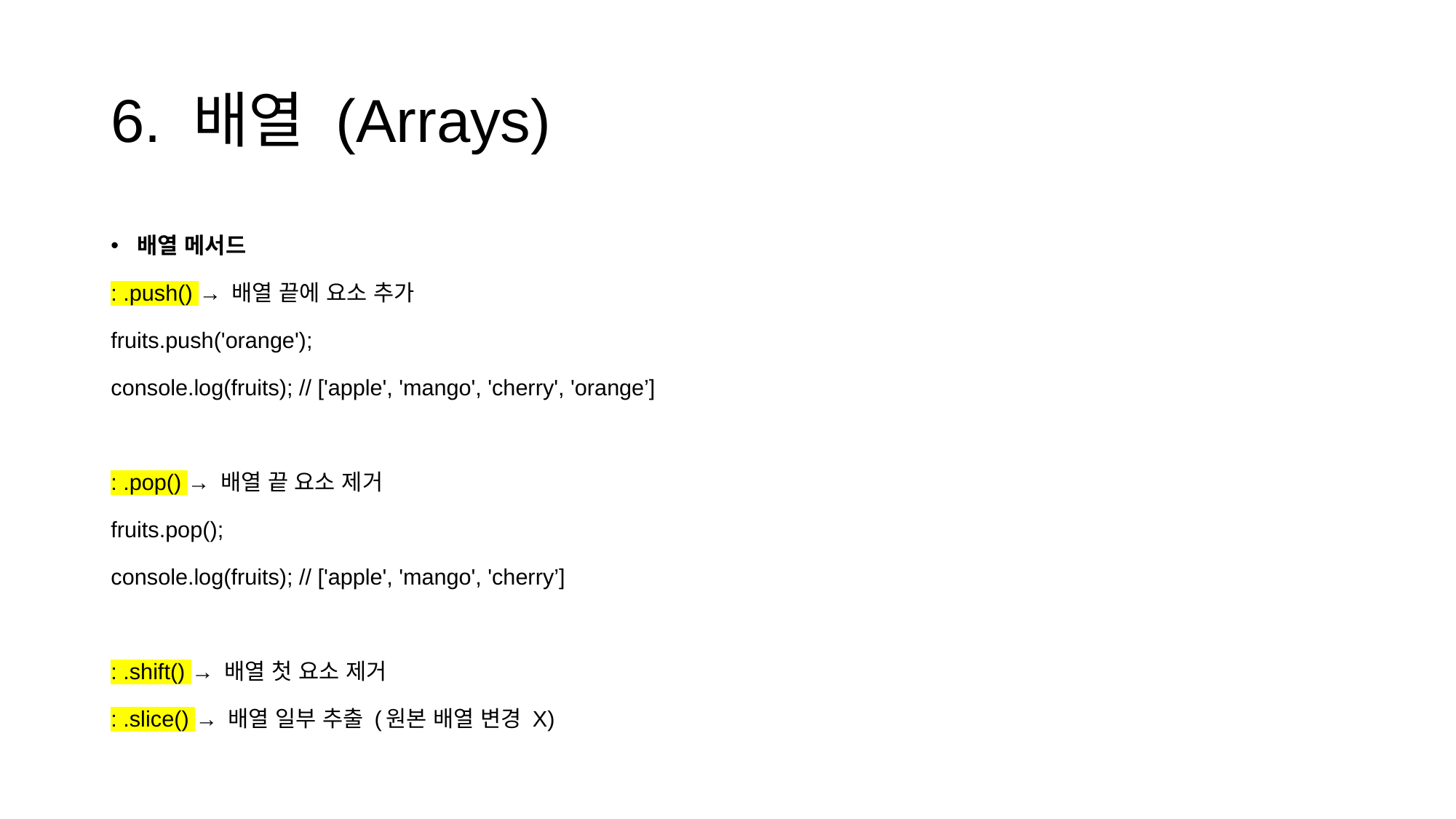

# 6. 배열 (Arrays)
배열 메서드
: .push() → 배열 끝에 요소 추가
fruits.push('orange');
console.log(fruits); // ['apple', 'mango', 'cherry', 'orange’]

: .pop() → 배열 끝 요소 제거
fruits.pop();
console.log(fruits); // ['apple', 'mango', 'cherry’]

: .shift() → 배열 첫 요소 제거
: .slice() → 배열 일부 추출 (원본 배열 변경 X)